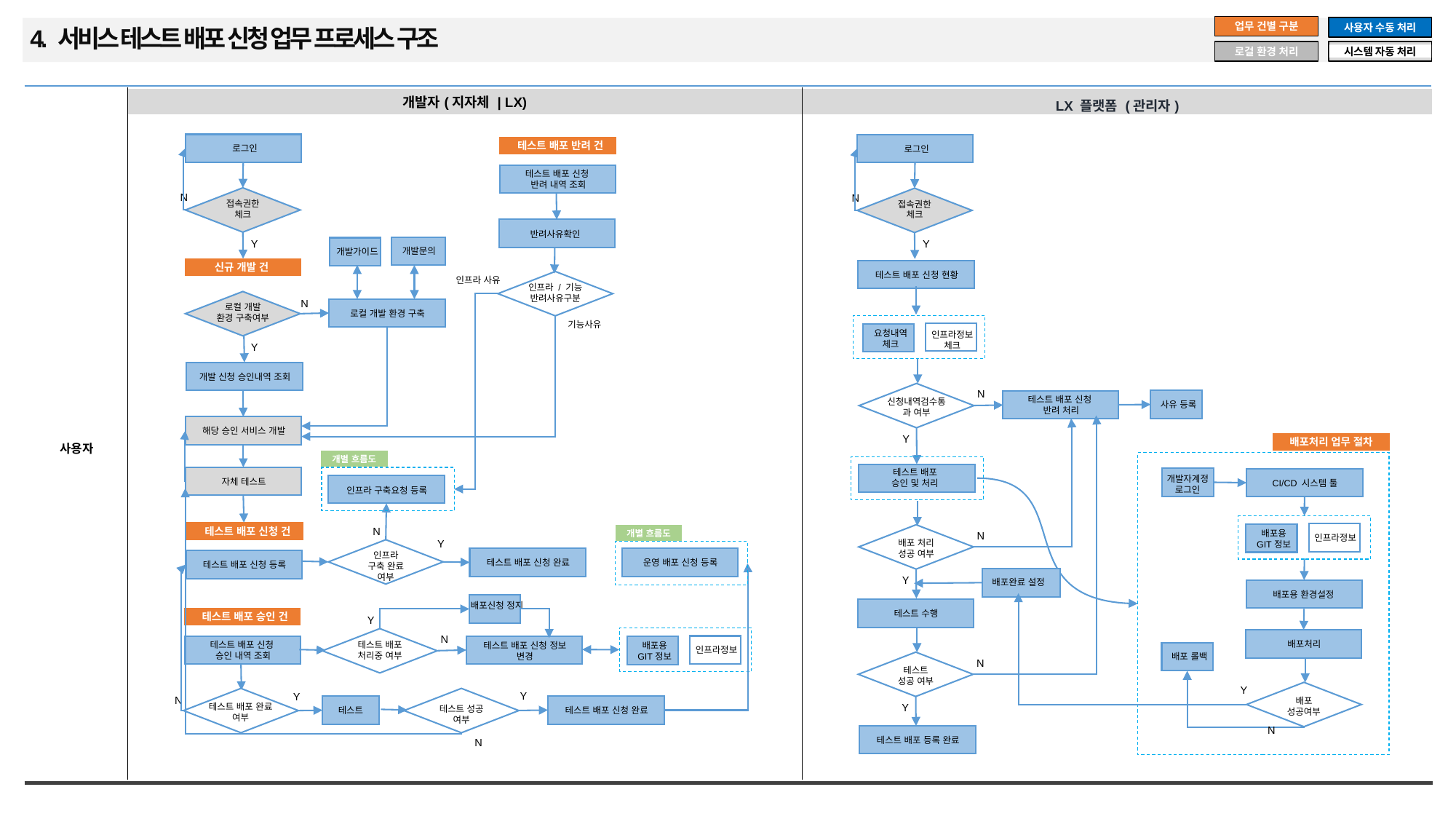

개발 신청 승인내역 조회

신규 개발 건

개발가이드
N

로컬 개발
환경 구축여부
테스트 검수 요청 내역 조회

로컬 개발 환경 구축

로컬 개발 환경 구축
Y
N

개별 흐름도
배포용
GIT정보

인프라정보
N

테스트 배포
처리중 여부
Y

인프라
구축 완료
여부
Y

업무 건별 구분

사용자 수동 처리
4. 서비스 테스트 배포 신청 업무 프로세스 구조

로걸 환경 처리

시스템 자동 처리
|  | 개발자(지자체 | LX) | LX 플랫폼 (관리자) |
| --- | --- | --- |
| 사용자 |  |  |

 테스트 배포 반려 건
로그인
로그인
테스트 배포 신청
반려 내역 조회

N
N

접속권한
체크
접속권한
체크

반려사유확인
Y
Y

개발문의
개발가이드

신규 개발 건

테스트 배포 신청 현황
인프라 사유

인프라 / 기능
반려사유구분
N

로컬 개발
환경 구축여부

로컬 개발 환경 구축
기능사유

요청내역
체크

인프라정보
체크

Y

개발 신청 승인내역 조회
N

테스트 배포 신청
반려 처리

신청내역검수통과 여부

사유 등록

해당 승인 서비스 개발
Y

배포처리 업무 절차

개별 흐름도

테스트 배포
승인 및 처리

개발자계정
로그인

자체 테스트
CI/CD 시스템 툴

인프라 구축요청 등록

N
배포용
GIT정보

 테스트 배포 신청 건
N

개별 흐름도
인프라정보
Y
배포 처리
성공 여부

인프라
구축 완료
여부

테스트 배포 신청 완료
운영 배포 신청 등록
테스트 배포 신청 등록
Y

배포완료 설정

배포용 환경설정
배포신청 정지

테스트 수행

 테스트 배포 승인 건
Y
N

배포처리
테스트 배포 신청
승인 내역 조회
테스트 배포
처리중 여부
배포용
GIT정보
테스트 배포 신청 정보
변경

인프라정보

배포 롤백
N

테스트
성공 여부
Y

Y
Y
N

배포
성공여부
Y
테스트 배포 완료 여부

테스트 성공 여부
테스트 배포 신청 완료
테스트
N

테스트 배포 등록 완료
N